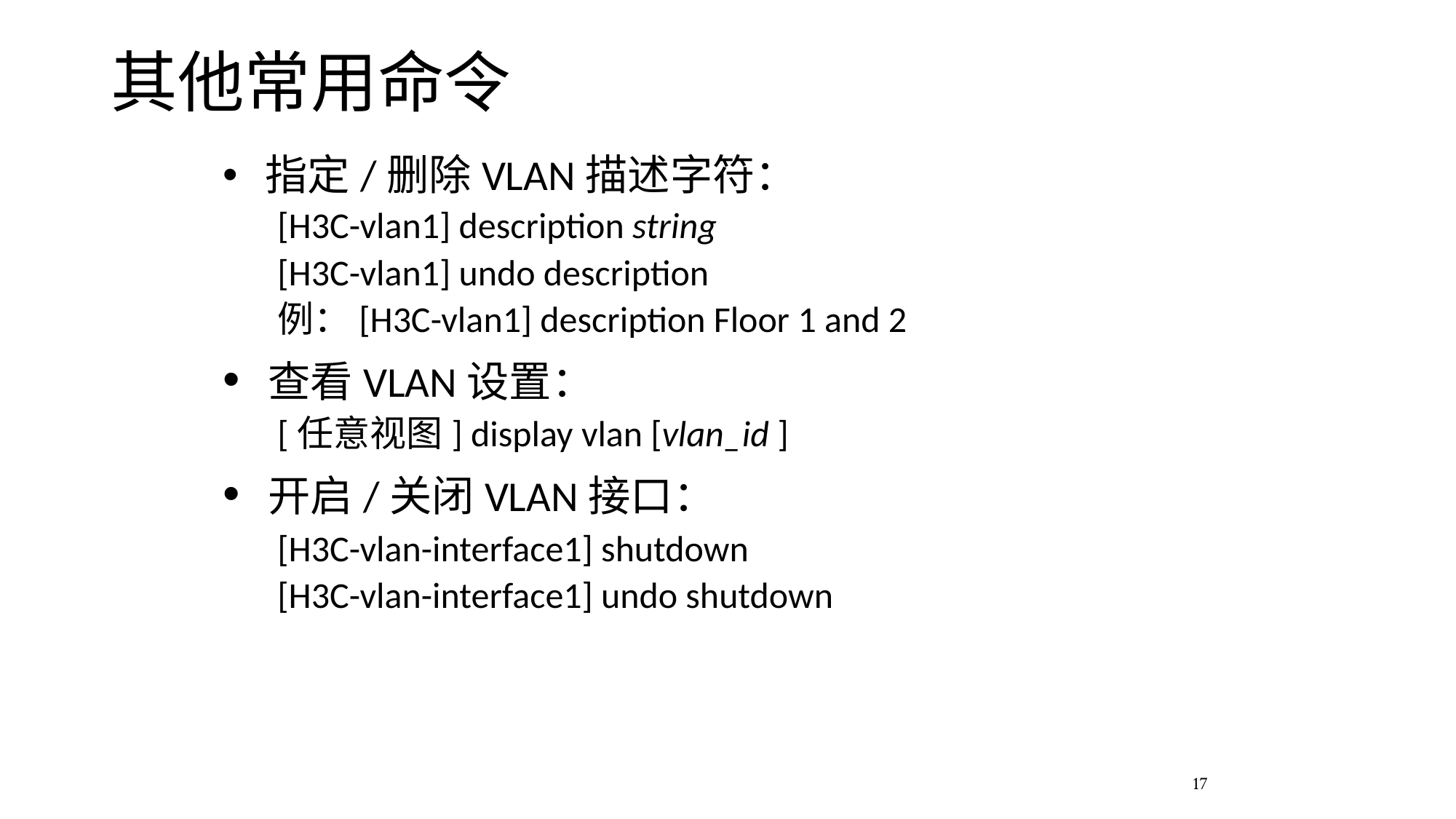

# 其他常用命令
 指定/删除VLAN描述字符：
[H3C-vlan1] description string
[H3C-vlan1] undo description
例：[H3C-vlan1] description Floor 1 and 2
 查看VLAN设置：
[任意视图] display vlan [vlan_id ]
 开启/关闭VLAN接口：
[H3C-vlan-interface1] shutdown
[H3C-vlan-interface1] undo shutdown
17